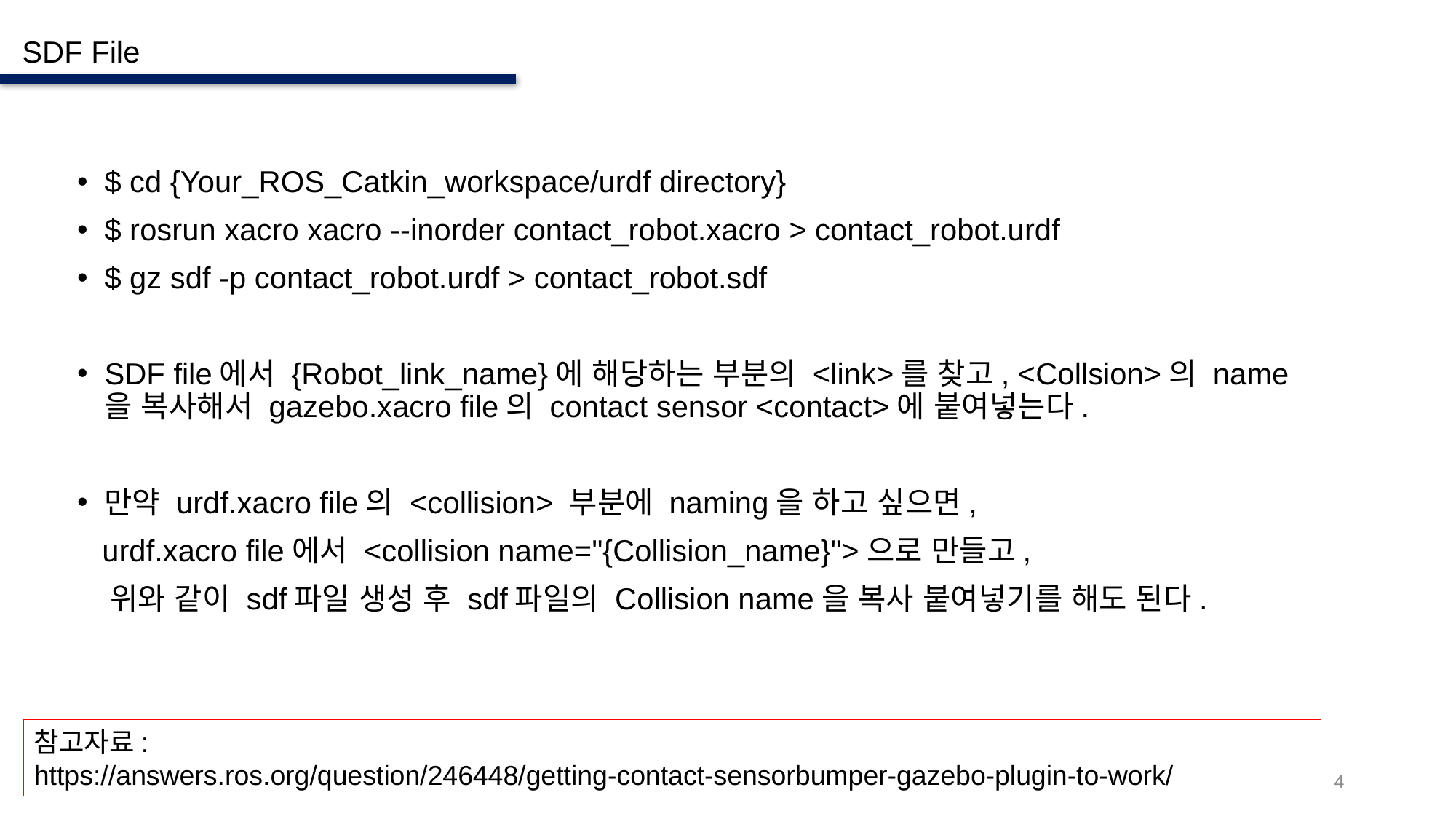

SDF File

$ cd {Your_ROS_Catkin_workspace/urdf directory}
$ rosrun xacro xacro --inorder contact_robot.xacro > contact_robot.urdf
$ gz sdf -p contact_robot.urdf > contact_robot.sdf

SDF file에서 {Robot_link_name}에 해당하는 부분의 <link>를 찾고, <Collsion>의 name을 복사해서 gazebo.xacro file의 contact sensor <contact>에 붙여넣는다.

만약 urdf.xacro file의 <collision> 부분에 naming을 하고 싶으면,
   urdf.xacro file에서 <collision name="{Collision_name}">으로 만들고,
   위와 같이 sdf파일 생성 후 sdf파일의 Collision name을 복사 붙여넣기를 해도 된다.
참고자료:
https://answers.ros.org/question/246448/getting-contact-sensorbumper-gazebo-plugin-to-work/
4